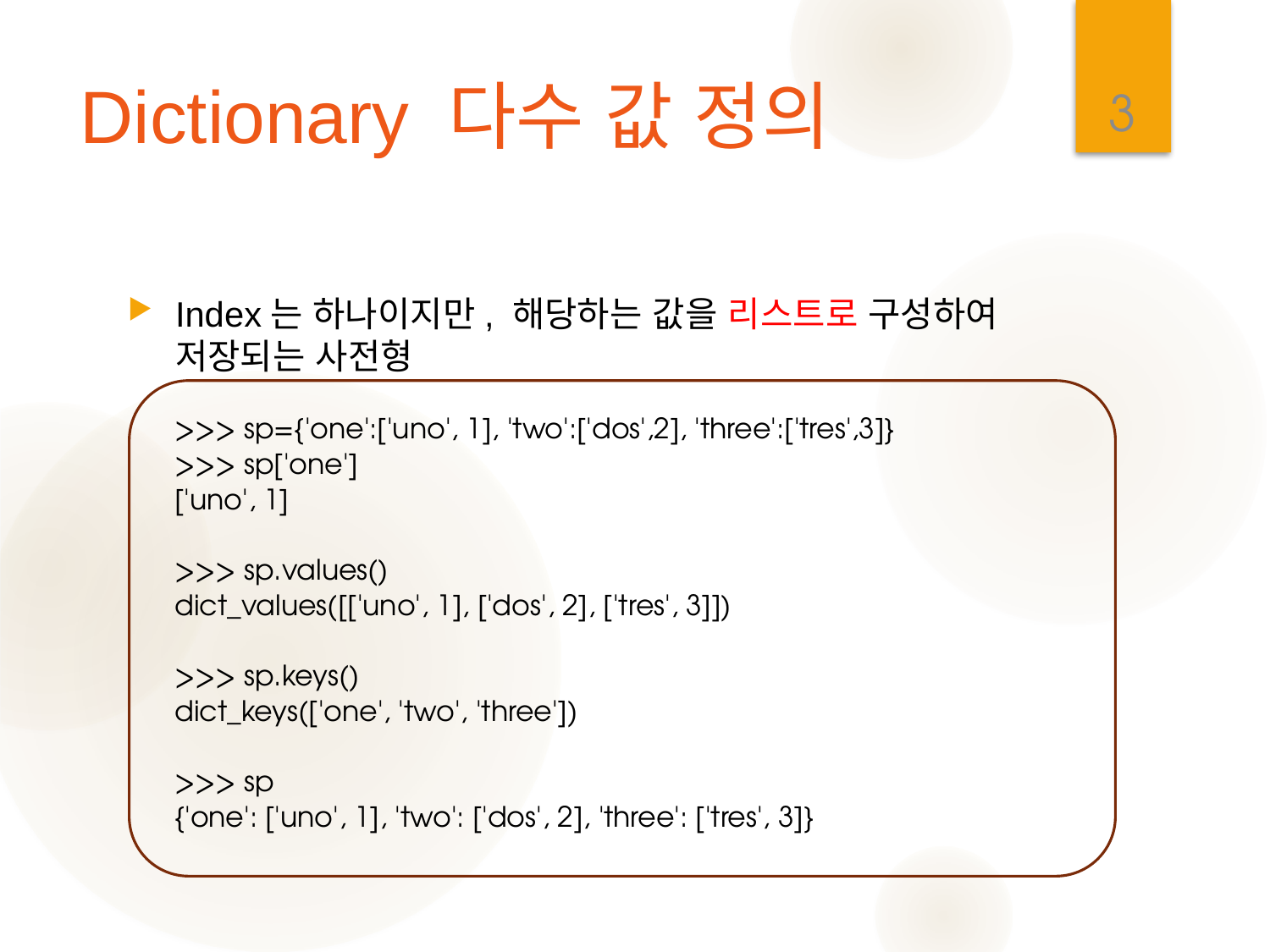

3
# Dictionary 다수 값 정의
Index는 하나이지만, 해당하는 값을 리스트로 구성하여 저장되는 사전형

>>> sp={'one':['uno', 1], 'two':['dos',2], 'three':['tres',3]}
>>> sp['one']
['uno', 1]

>>> sp.values()
dict_values([['uno', 1], ['dos', 2], ['tres', 3]])

>>> sp.keys()
dict_keys(['one', 'two', 'three'])

>>> sp
{'one': ['uno', 1], 'two': ['dos', 2], 'three': ['tres', 3]}